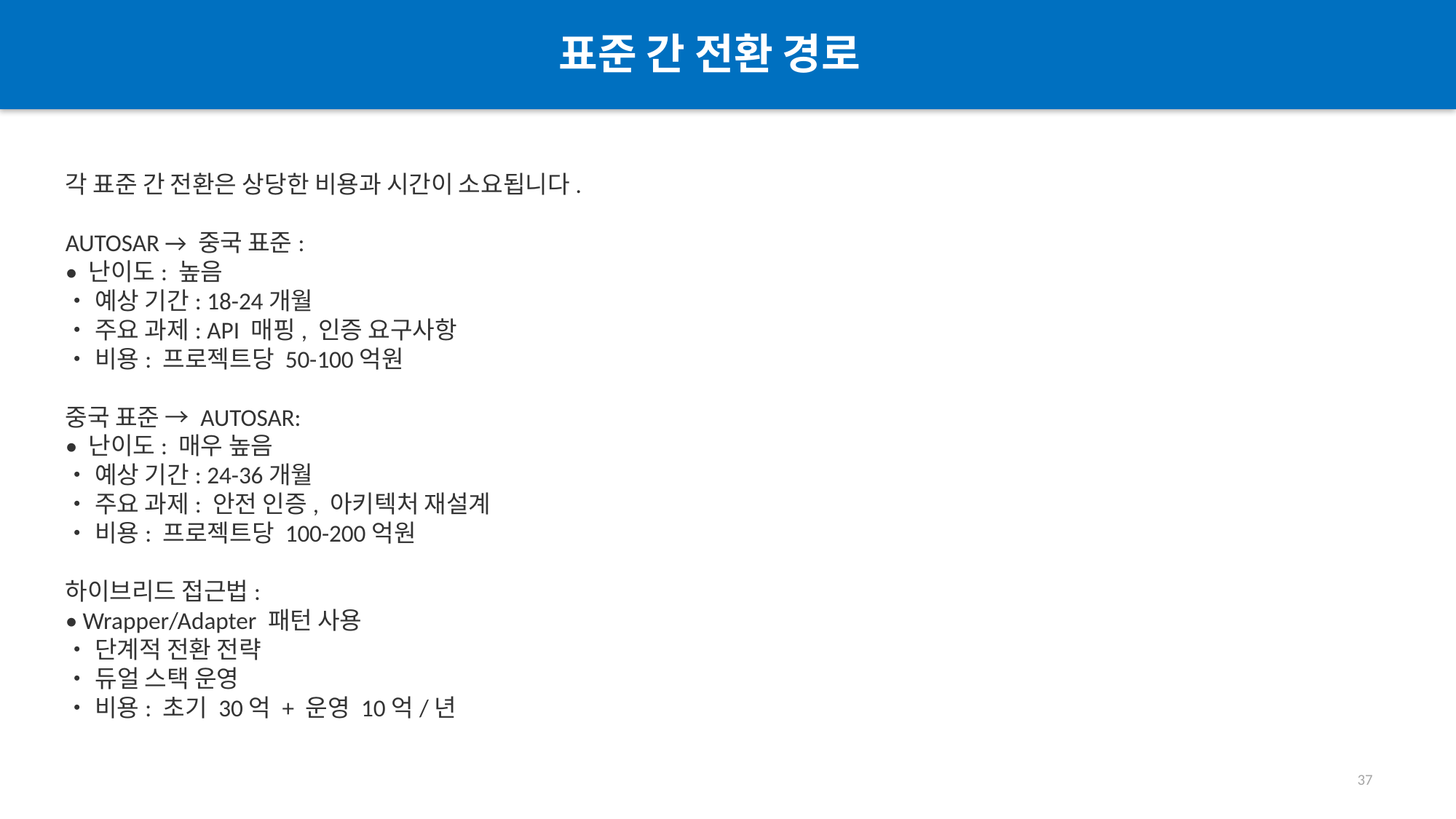

표준 간 전환 경로
#
각 표준 간 전환은 상당한 비용과 시간이 소요됩니다.
AUTOSAR → 중국 표준:
• 난이도: 높음
• 예상 기간: 18-24개월
• 주요 과제: API 매핑, 인증 요구사항
• 비용: 프로젝트당 50-100억원
중국 표준 → AUTOSAR:
• 난이도: 매우 높음
• 예상 기간: 24-36개월
• 주요 과제: 안전 인증, 아키텍처 재설계
• 비용: 프로젝트당 100-200억원
하이브리드 접근법:
• Wrapper/Adapter 패턴 사용
• 단계적 전환 전략
• 듀얼 스택 운영
• 비용: 초기 30억 + 운영 10억/년
37